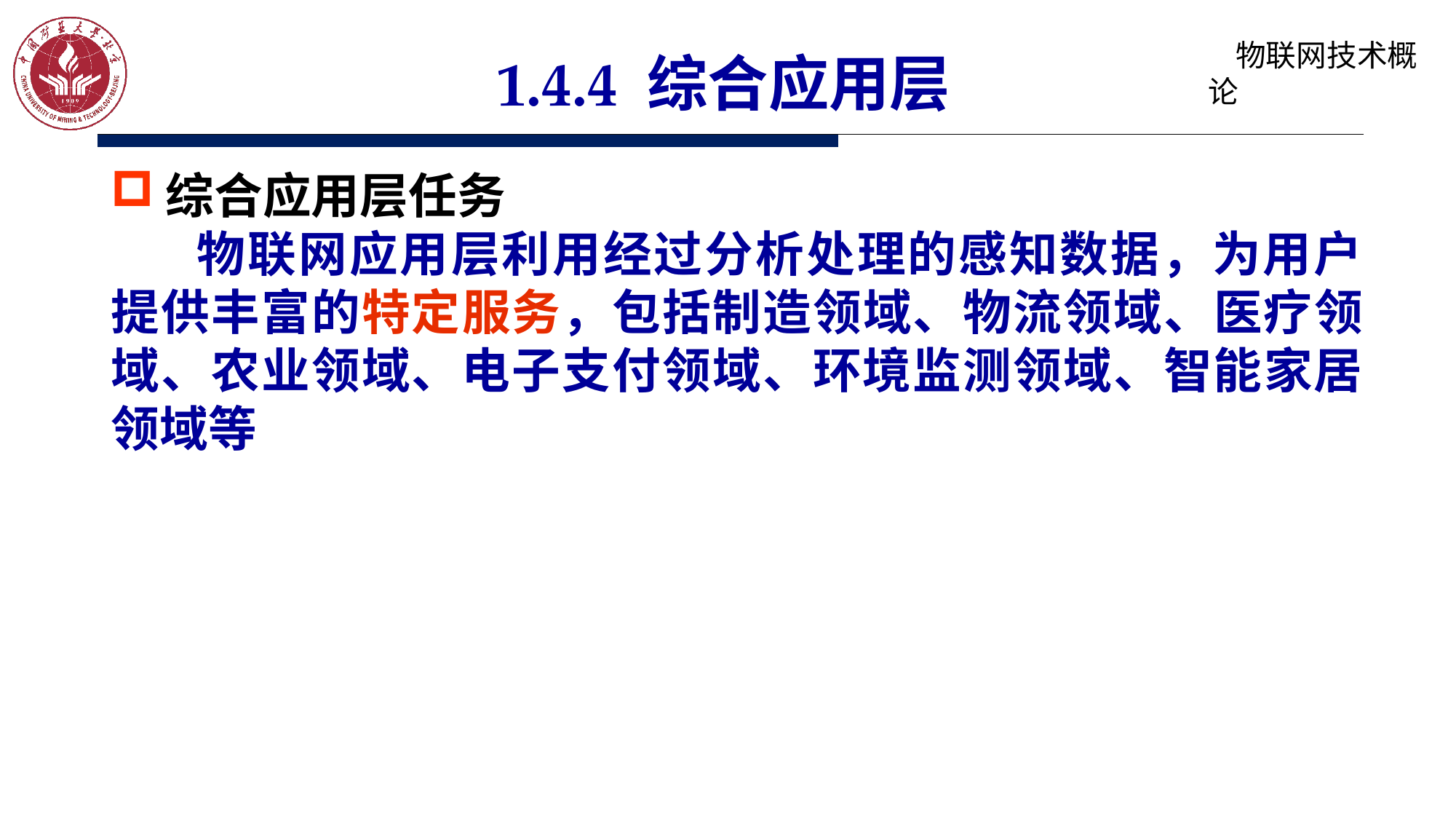

# 1.4.4 综合应用层
综合应用层任务
物联网应用层利用经过分析处理的感知数据，为用户提供丰富的特定服务，包括制造领域、物流领域、医疗领域、农业领域、电子支付领域、环境监测领域、智能家居领域等